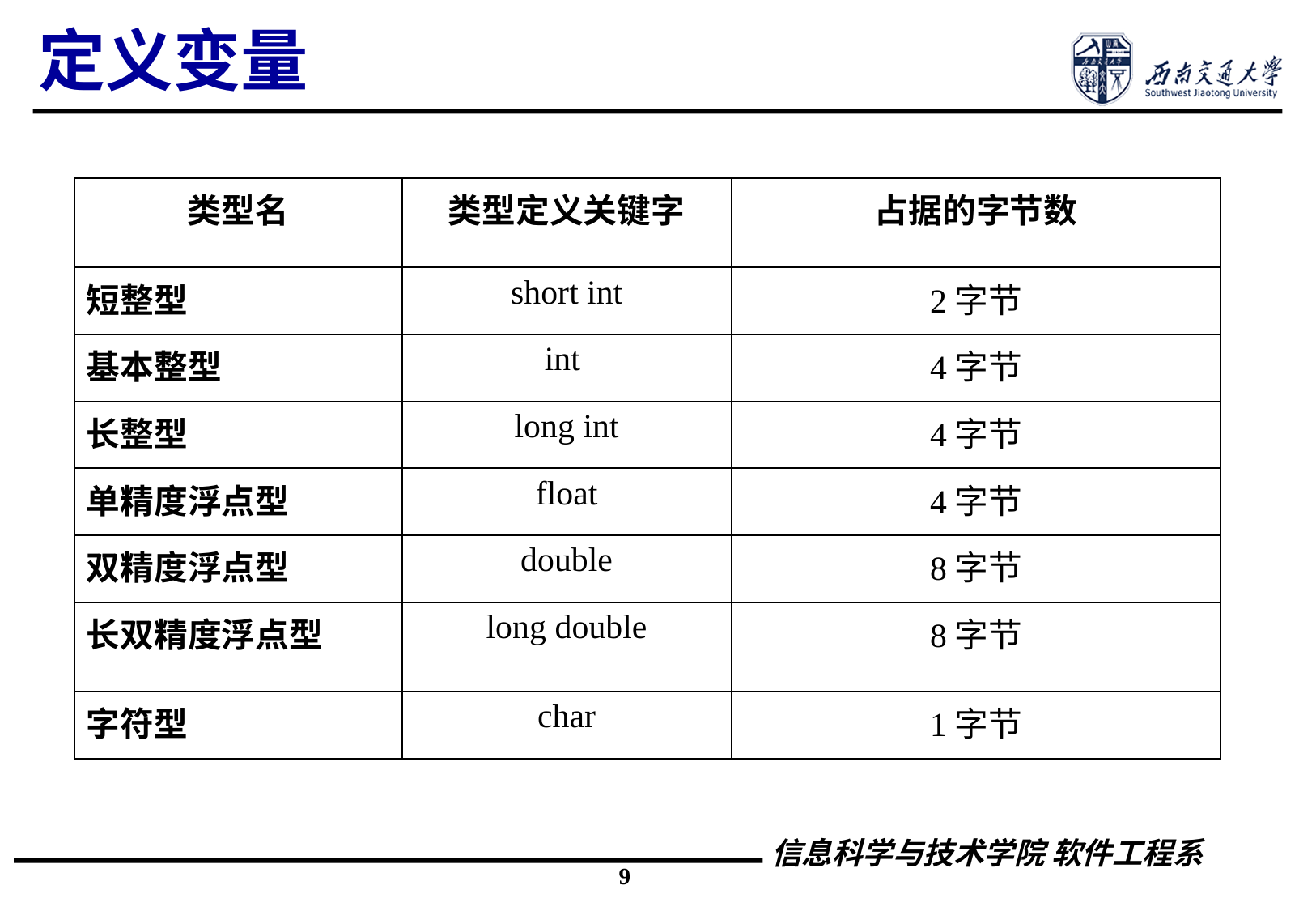

# 定义变量
| 类型名 | 类型定义关键字 | 占据的字节数 |
| --- | --- | --- |
| 短整型 | short int | 2字节 |
| 基本整型 | int | 4字节 |
| 长整型 | long int | 4字节 |
| 单精度浮点型 | float | 4字节 |
| 双精度浮点型 | double | 8字节 |
| 长双精度浮点型 | long double | 8字节 |
| 字符型 | char | 1字节 |
9